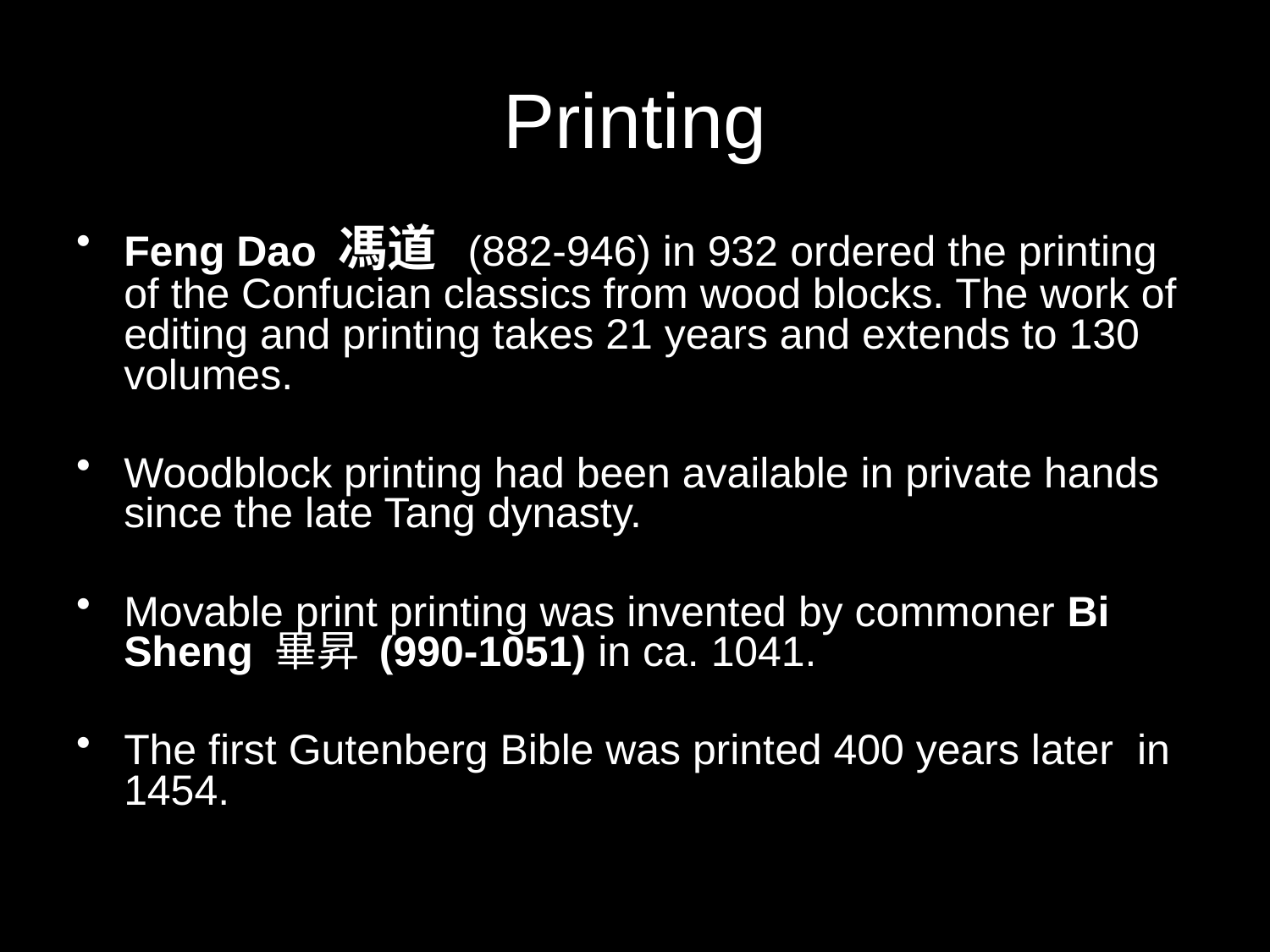

# Printing
Feng Dao 馮道  (882-946) in 932 ordered the printing of the Confucian classics from wood blocks. The work of editing and printing takes 21 years and extends to 130 volumes.

Woodblock printing had been available in private hands since the late Tang dynasty.

Movable print printing was invented by commoner Bi Sheng 畢昇 (990-1051) in ca. 1041.

The first Gutenberg Bible was printed 400 years later  in 1454.